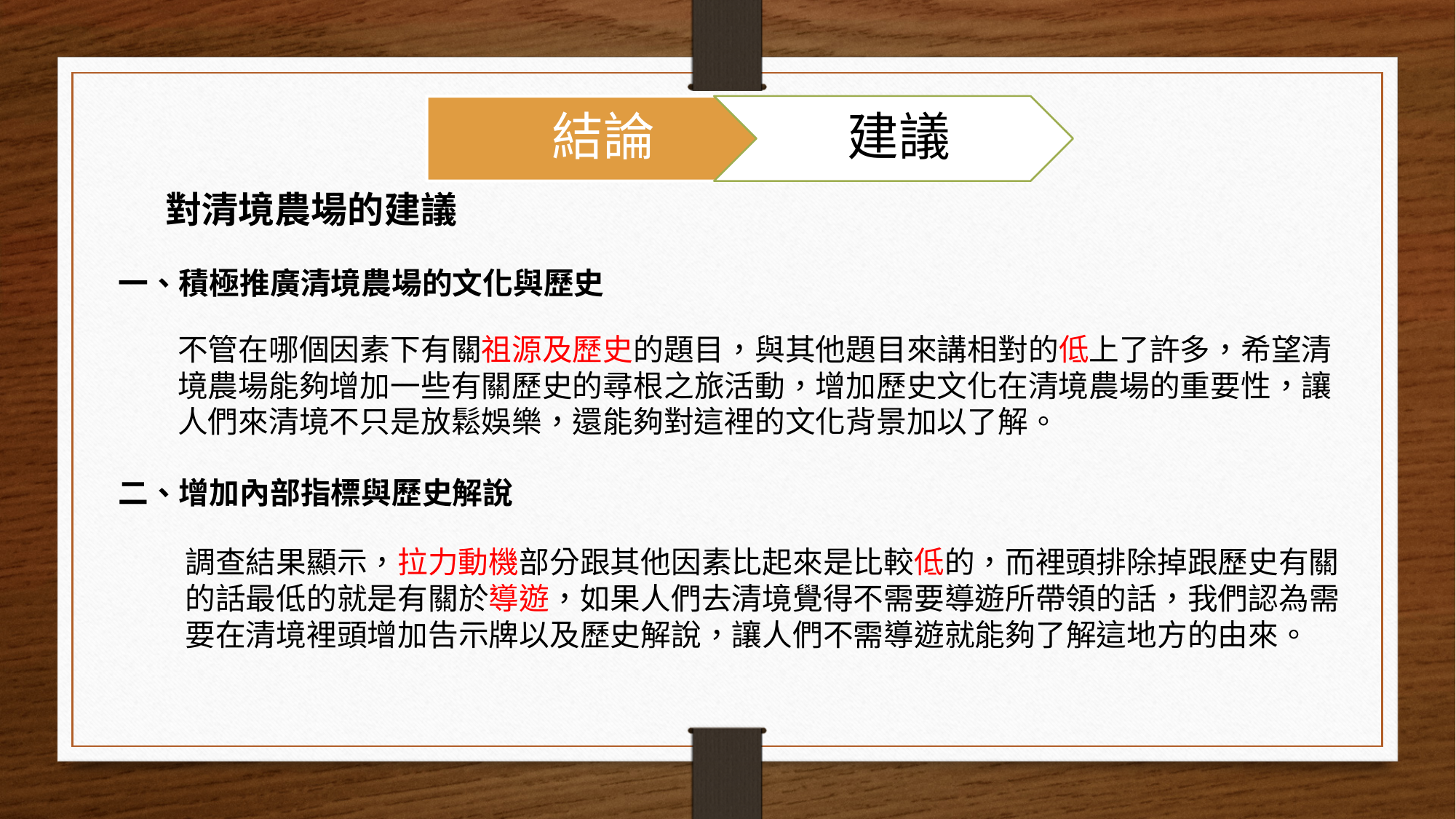

結論
建議
對清境農場的建議
一、積極推廣清境農場的文化與歷史
不管在哪個因素下有關祖源及歷史的題目，與其他題目來講相對的低上了許多，希望清境農場能夠增加一些有關歷史的尋根之旅活動，增加歷史文化在清境農場的重要性，讓人們來清境不只是放鬆娛樂，還能夠對這裡的文化背景加以了解。
二、增加內部指標與歷史解說
調查結果顯示，拉力動機部分跟其他因素比起來是比較低的，而裡頭排除掉跟歷史有關的話最低的就是有關於導遊，如果人們去清境覺得不需要導遊所帶領的話，我們認為需要在清境裡頭增加告示牌以及歷史解說，讓人們不需導遊就能夠了解這地方的由來。